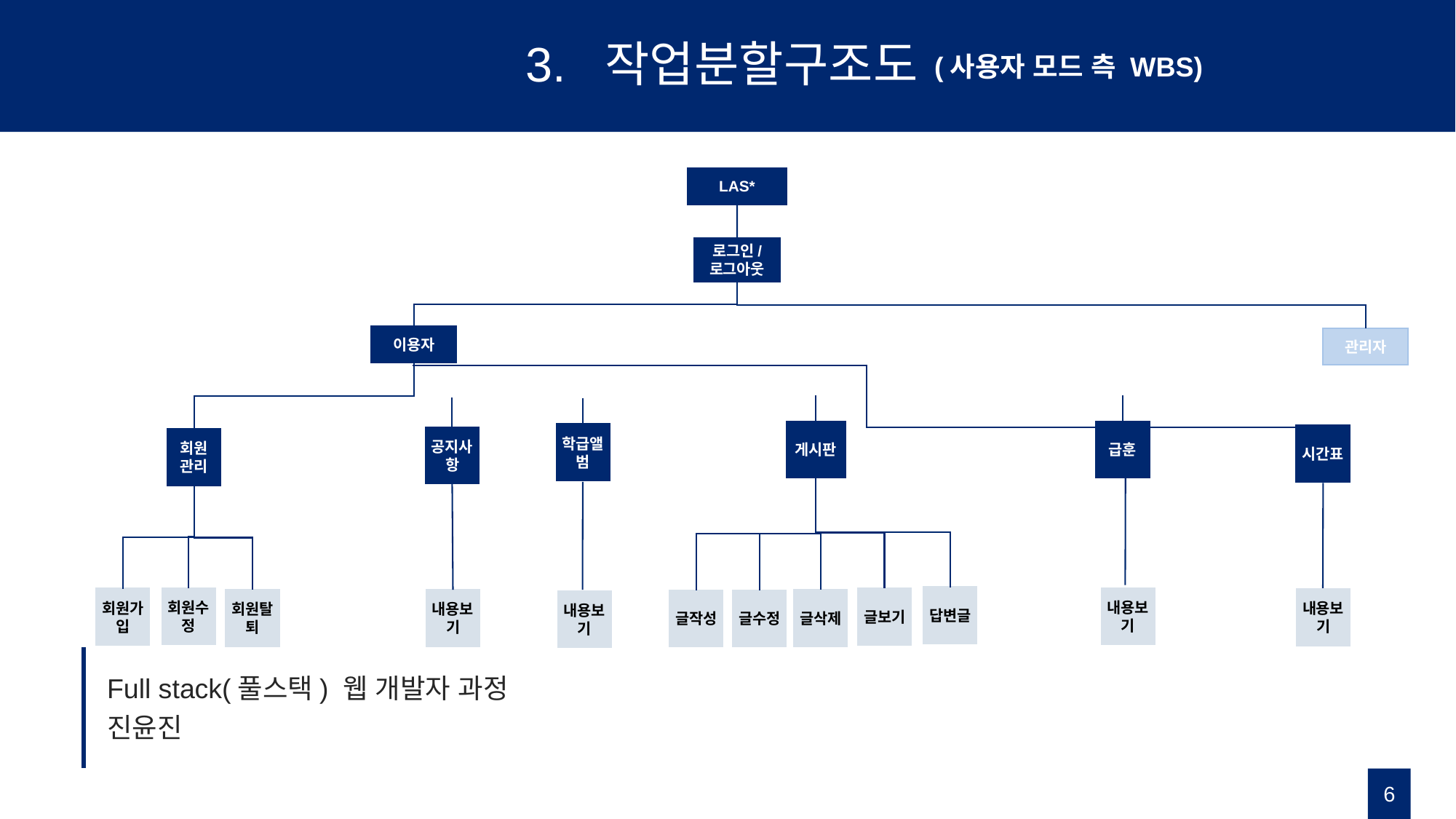

# 3.  작업분할구조도
(사용자 모드 측 WBS)
LAS*
로그인/
로그아웃
이용자
관리자
게시판
급훈
학급앨범
시간표
공지사항
회원
관리
답변글
회원수정
내용보기
글보기
회원가입
내용보기
회원탈퇴
내용보기
글삭제
글작성
글수정
내용보기
Full stack(풀스택) 웹 개발자 과정
진윤진